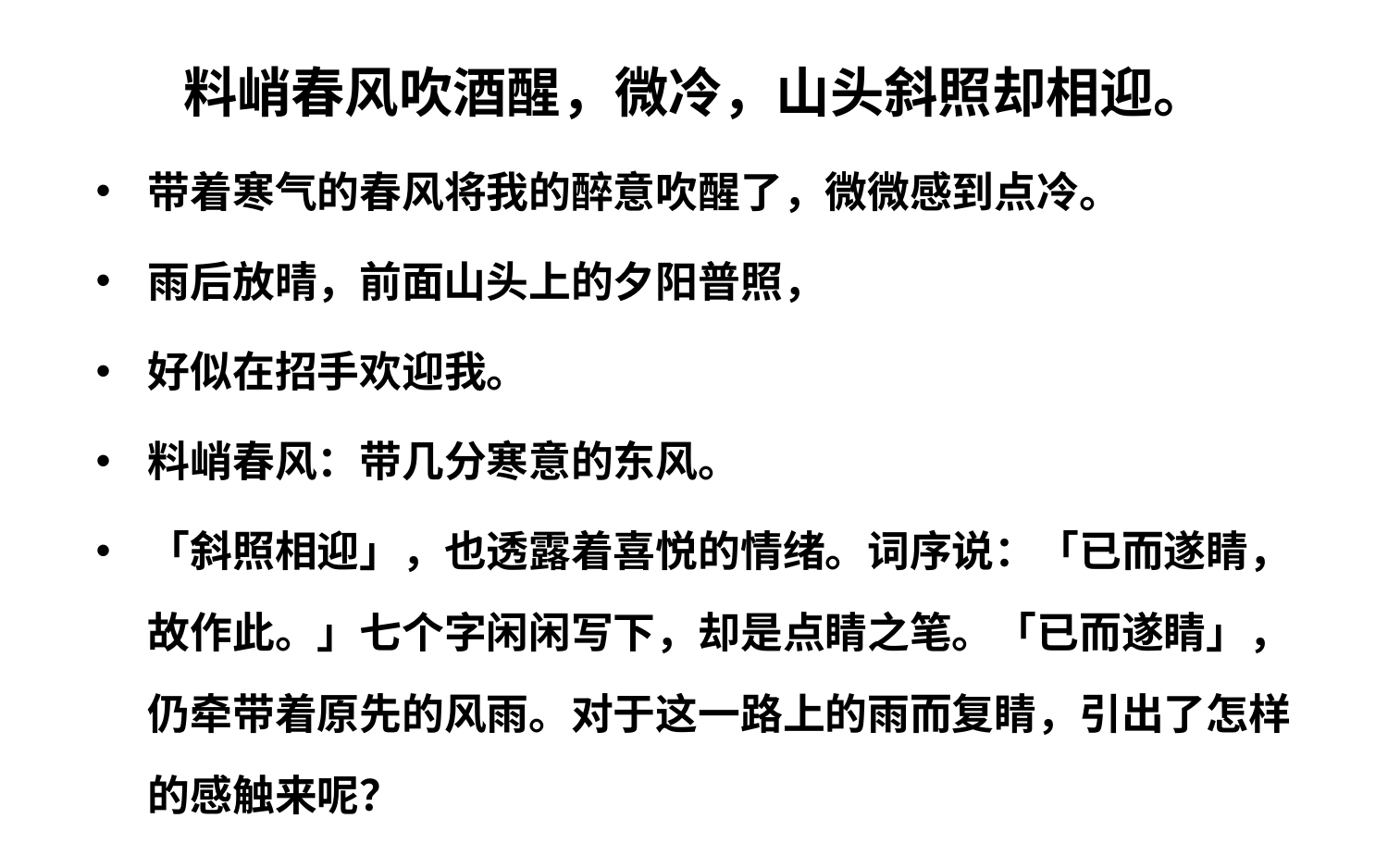

# 料峭春风吹酒醒，微冷，山头斜照却相迎。
带着寒气的春风将我的醉意吹醒了，微微感到点冷。
雨后放晴，前面山头上的夕阳普照，
好似在招手欢迎我。
料峭春风：带几分寒意的东风。
「斜照相迎」，也透露着喜悦的情绪。词序说：「已而遂睛，故作此。」七个字闲闲写下，却是点睛之笔。「已而遂睛」，仍牵带着原先的风雨。对于这一路上的雨而复睛，引出了怎样的感触来呢？